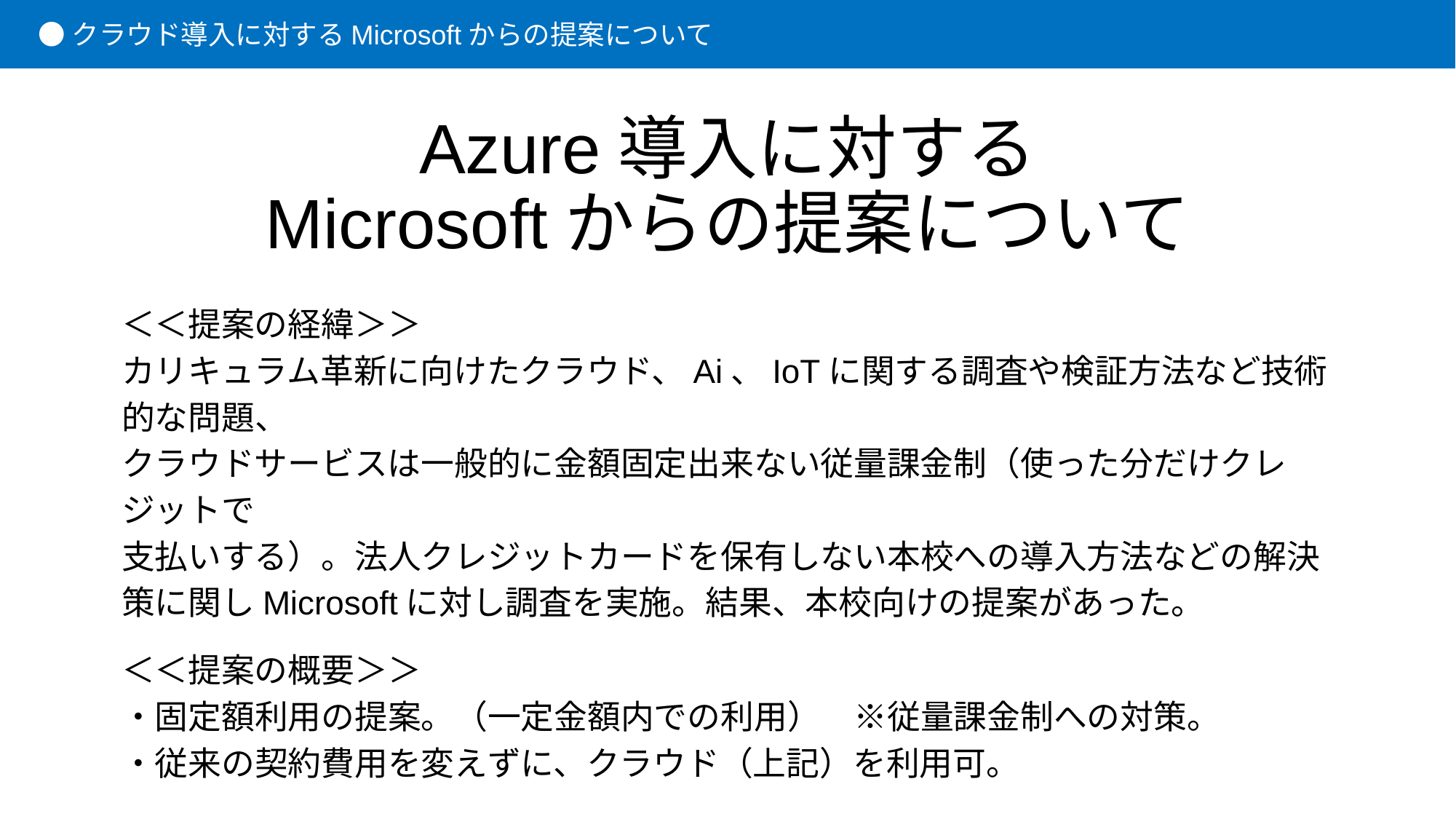

● クラウド導入に対するMicrosoftからの提案について
# Azure導入に対する Microsoftからの提案について
＜＜提案の経緯＞＞
カリキュラム革新に向けたクラウド、Ai、IoTに関する調査や検証方法など技術的な問題、
クラウドサービスは一般的に金額固定出来ない従量課金制（使った分だけクレジットで
支払いする）。法人クレジットカードを保有しない本校への導入方法などの解決策に関しMicrosoftに対し調査を実施。結果、本校向けの提案があった。

＜＜提案の概要＞＞
・固定額利用の提案。（一定金額内での利用）　※従量課金制への対策。
・従来の契約費用を変えずに、クラウド（上記）を利用可。